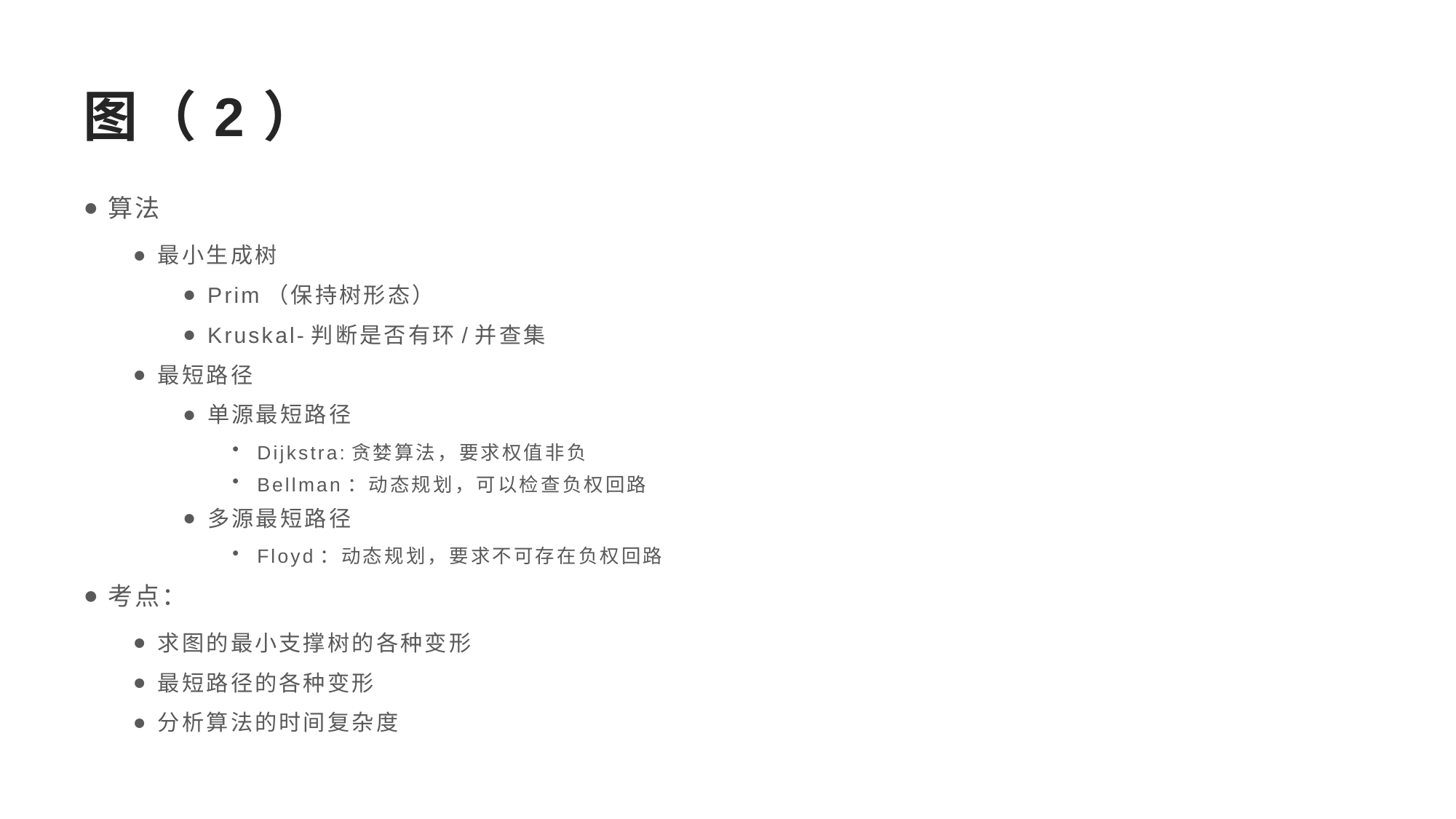

# 图（2）
算法
最小生成树
Prim（保持树形态）
Kruskal-判断是否有环/并查集
最短路径
单源最短路径
Dijkstra:贪婪算法，要求权值非负
Bellman：动态规划，可以检查负权回路
多源最短路径
Floyd：动态规划，要求不可存在负权回路
考点：
求图的最小支撑树的各种变形
最短路径的各种变形
分析算法的时间复杂度